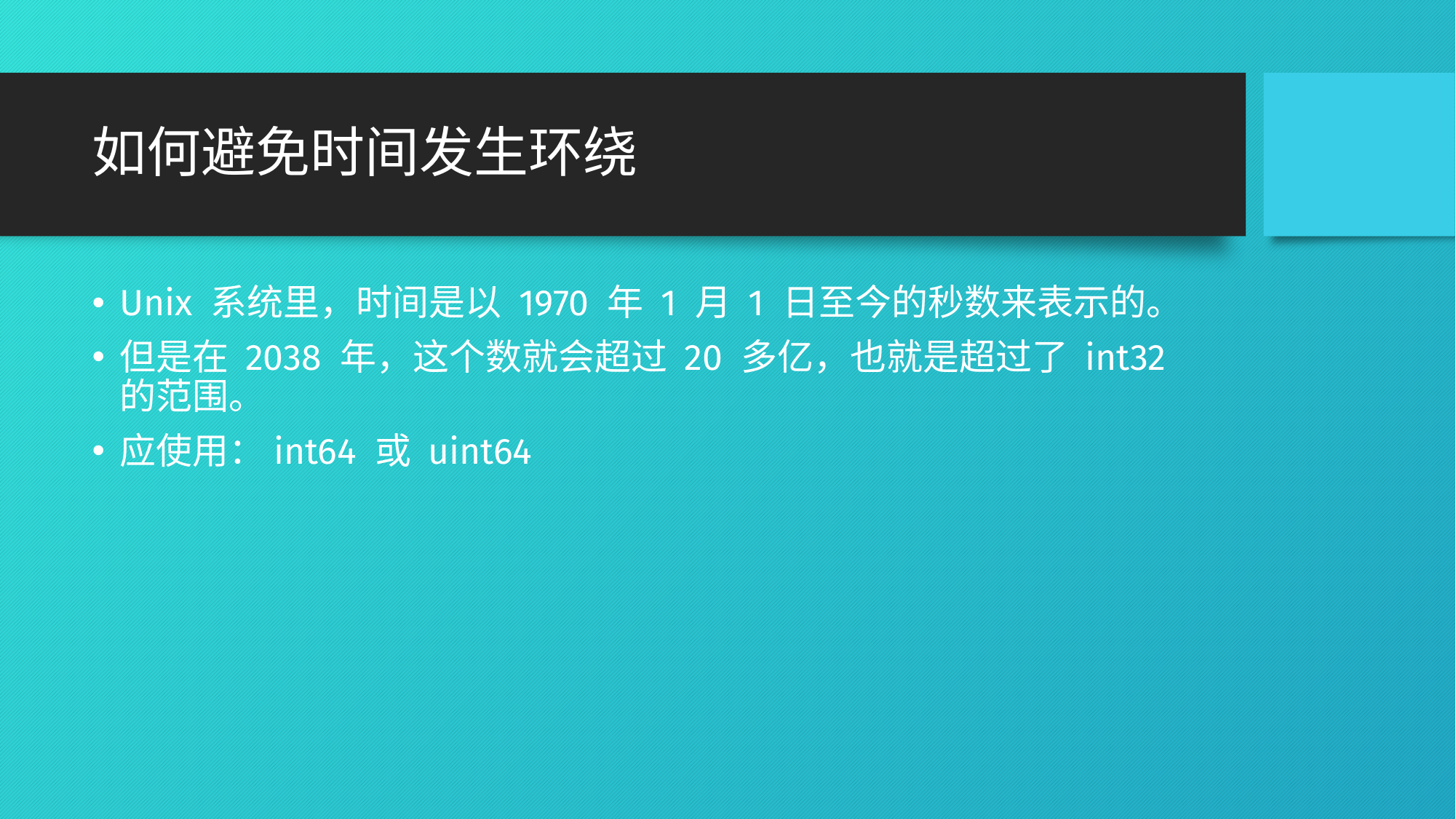

# 如何避免时间发生环绕
Unix 系统里，时间是以 1970 年 1 月 1 日至今的秒数来表示的。
但是在 2038 年，这个数就会超过 20 多亿，也就是超过了 int32 的范围。
应使用：int64 或 uint64